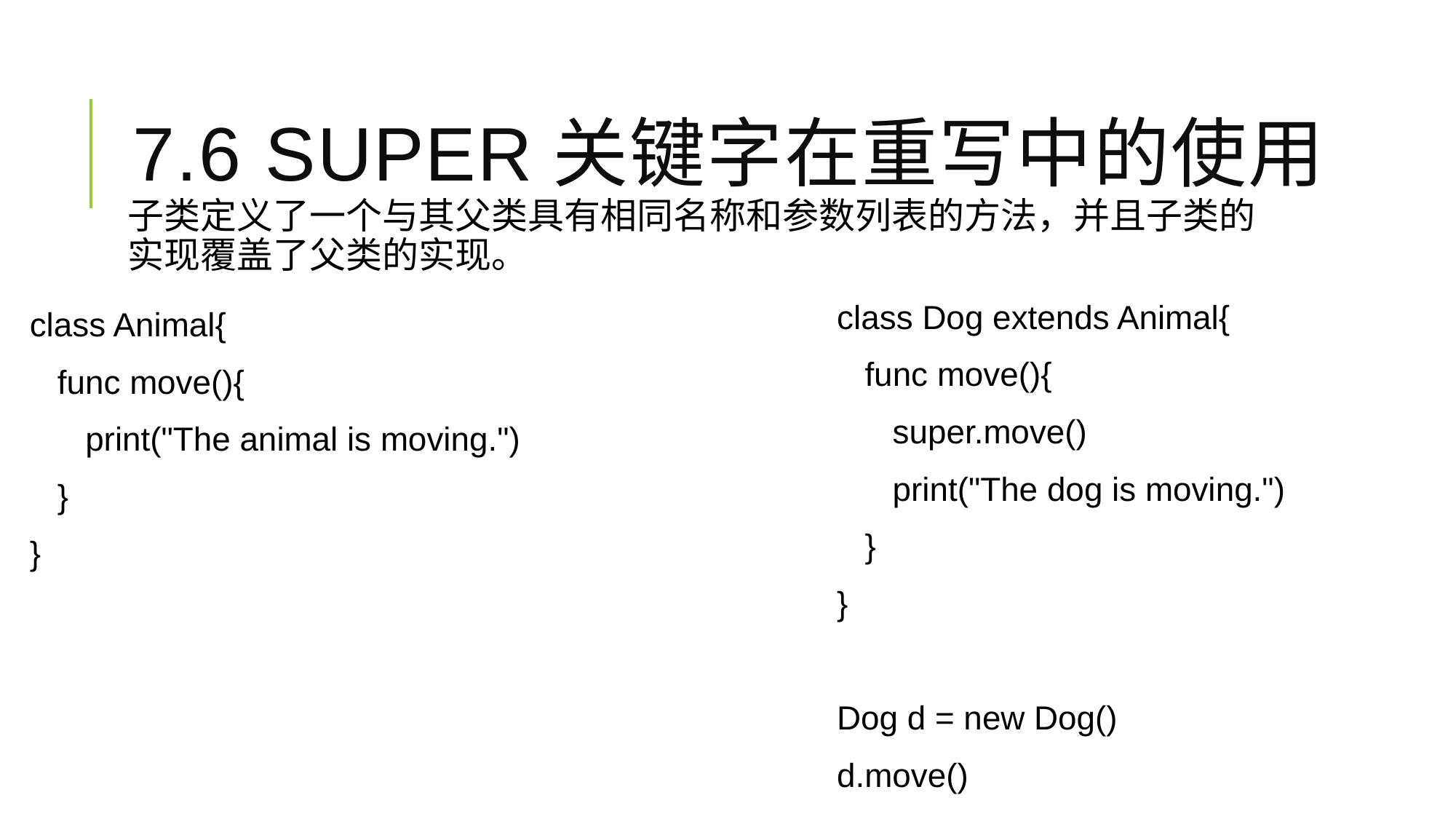

# 7.6 super关键字在重写中的使用
子类定义了一个与其父类具有相同名称和参数列表的方法，并且子类的实现覆盖了父类的实现。

class Dog extends Animal{
   func move(){
      super.move()
      print("The dog is moving.")
   }
}

Dog d = new Dog()
d.move()
class Animal{
   func move(){
      print("The animal is moving.")
   }
}